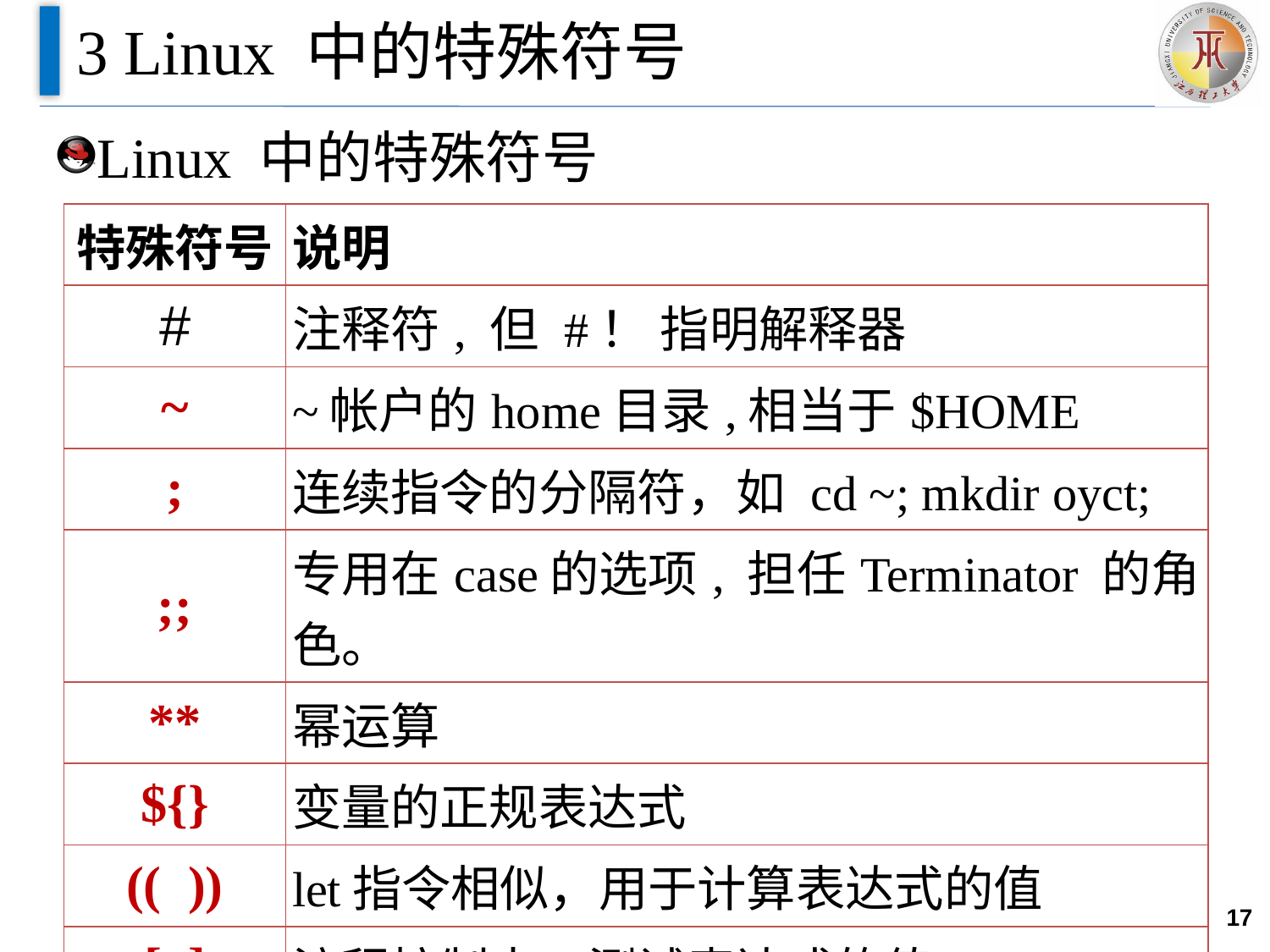

# 3 Linux 中的特殊符号
Linux 中的特殊符号
| 特殊符号 | 说明 |
| --- | --- |
| # | 注释符, 但 #！ 指明解释器 |
| ~ | ~帐户的home目录,相当于$HOME |
| ; | 连续指令的分隔符，如 cd ~; mkdir oyct; |
| ;; | 专用在case的选项, 担任Terminator 的角色。 |
| \*\* | 幂运算 |
| ${} | 变量的正规表达式 |
| (( )) | let指令相似，用于计算表达式的值 |
| [ ] | 流程控制中，测试表达式的值 |
| 更详细的说明参加书P42~43页 |  |
17